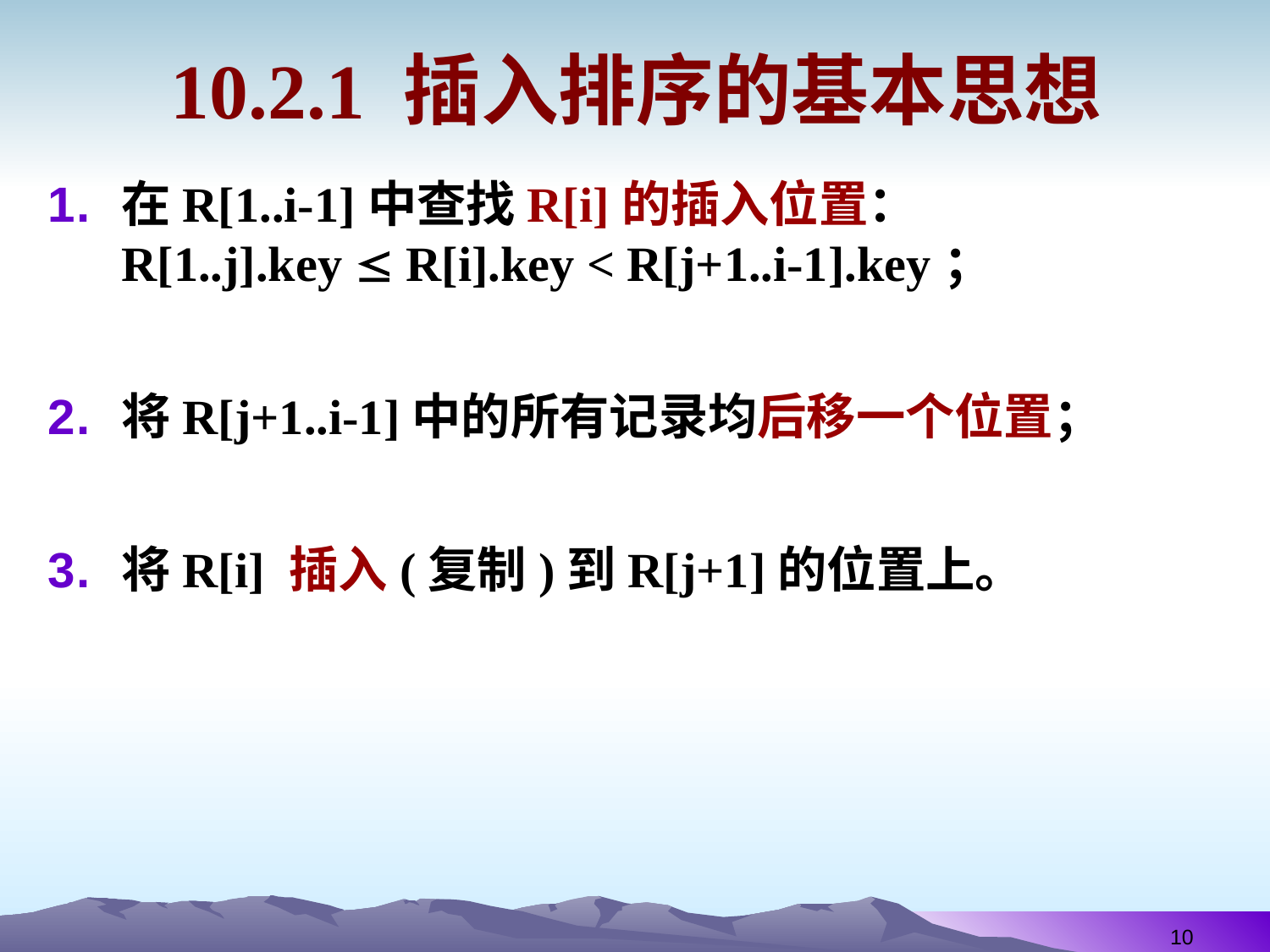

# 10.2.1 插入排序的基本思想
在R[1..i-1]中查找R[i]的插入位置：
R[1..j].key ≤ R[i].key < R[j+1..i-1].key；

将R[j+1..i-1]中的所有记录均后移一个位置；

将R[i] 插入(复制)到R[j+1]的位置上。
10